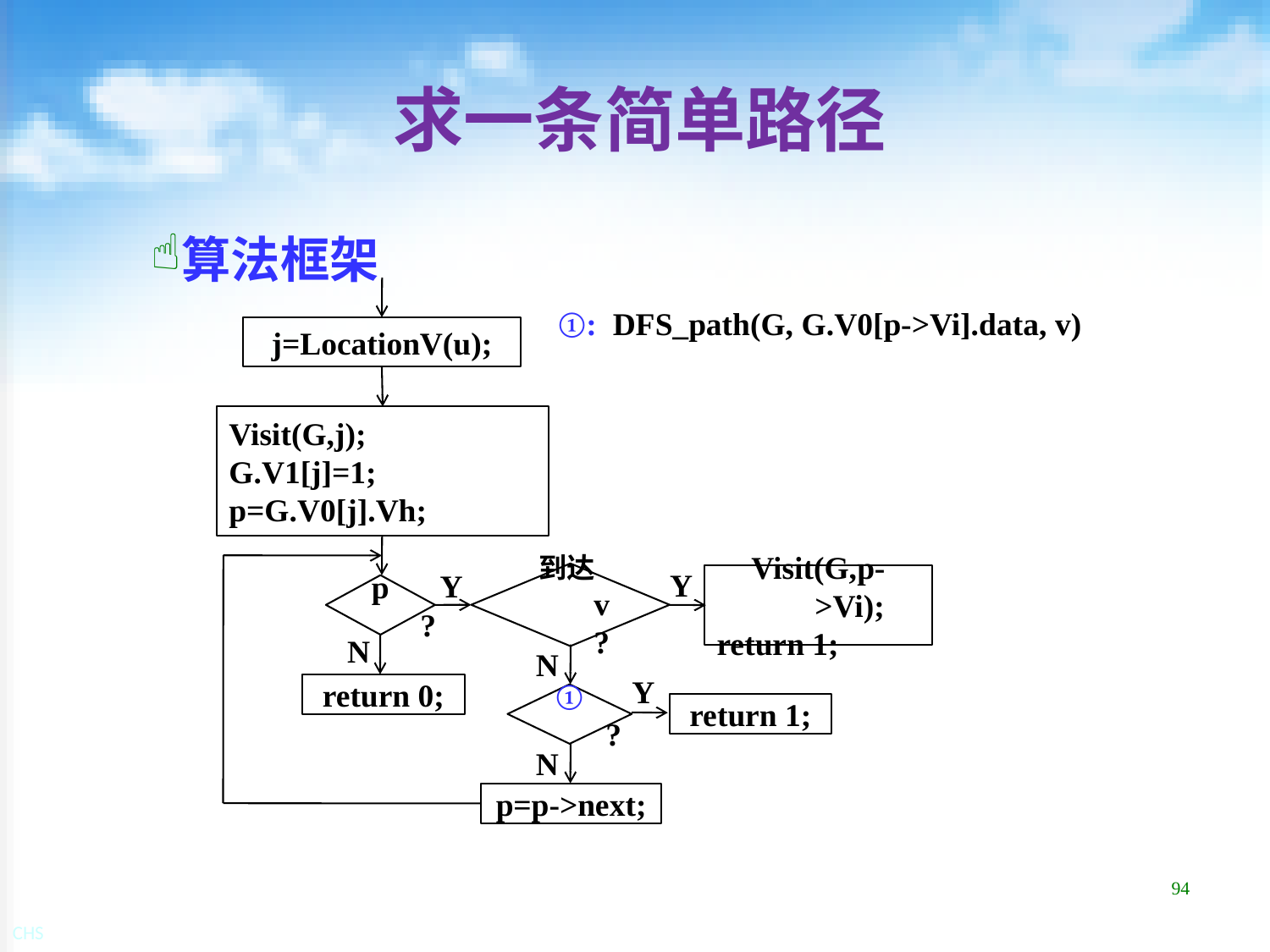

# 求一条简单路径
算法框架
①:  DFS_path(G, G.V0[p->Vi].data, v)
j=LocationV(u);
Visit(G,j);
G.V1[j]=1;
p=G.V0[j].Vh;
到达v?
Y
Visit(G,p->Vi);
return 1;
Y
p?
N
N
Y
return 0;
①?
return 1;
N
p=p->next;
94